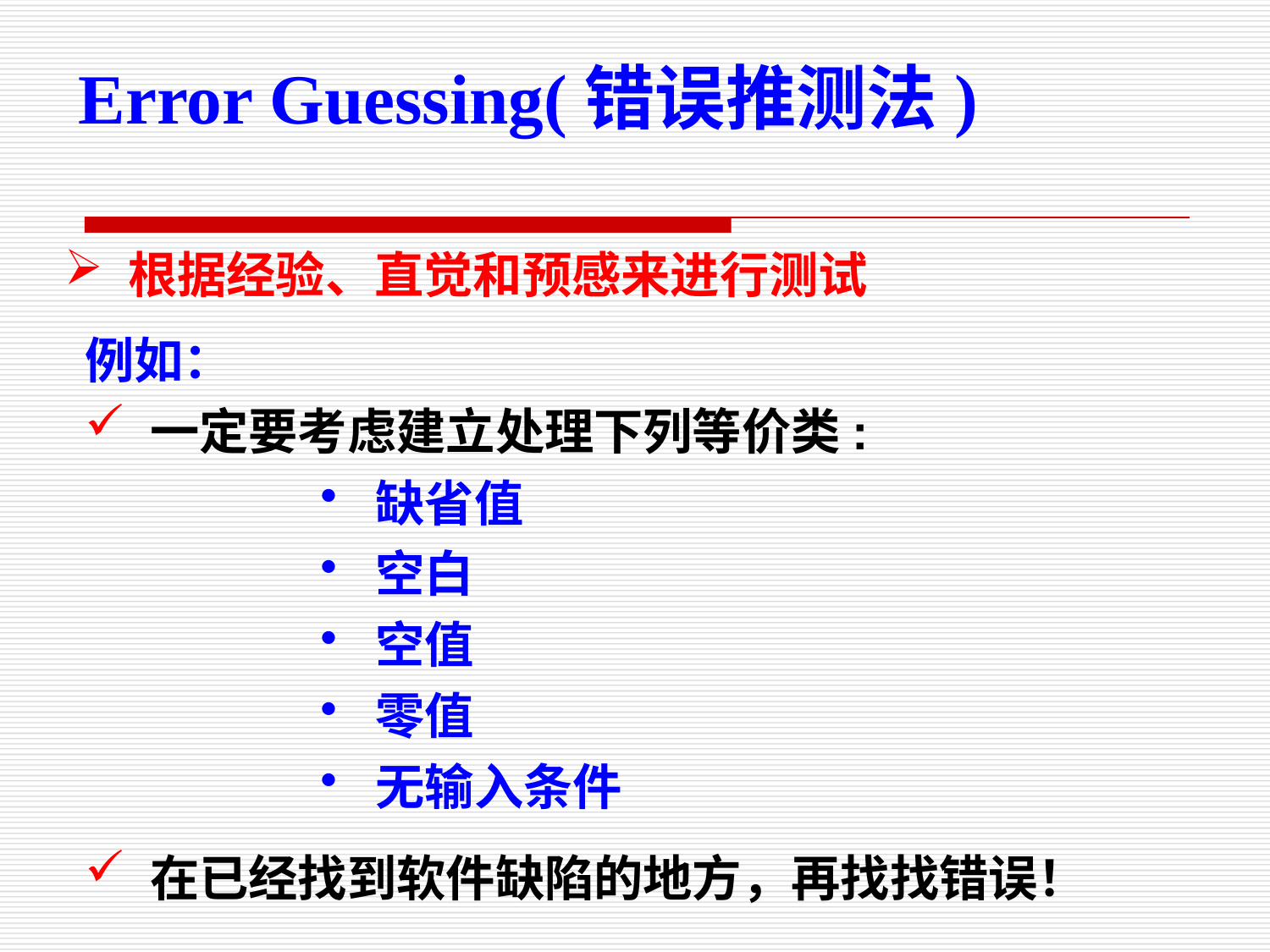

Error Guessing(错误推测法)
根据经验、直觉和预感来进行测试
例如：
一定要考虑建立处理下列等价类:
缺省值
空白
空值
零值
无输入条件
在已经找到软件缺陷的地方，再找找错误！